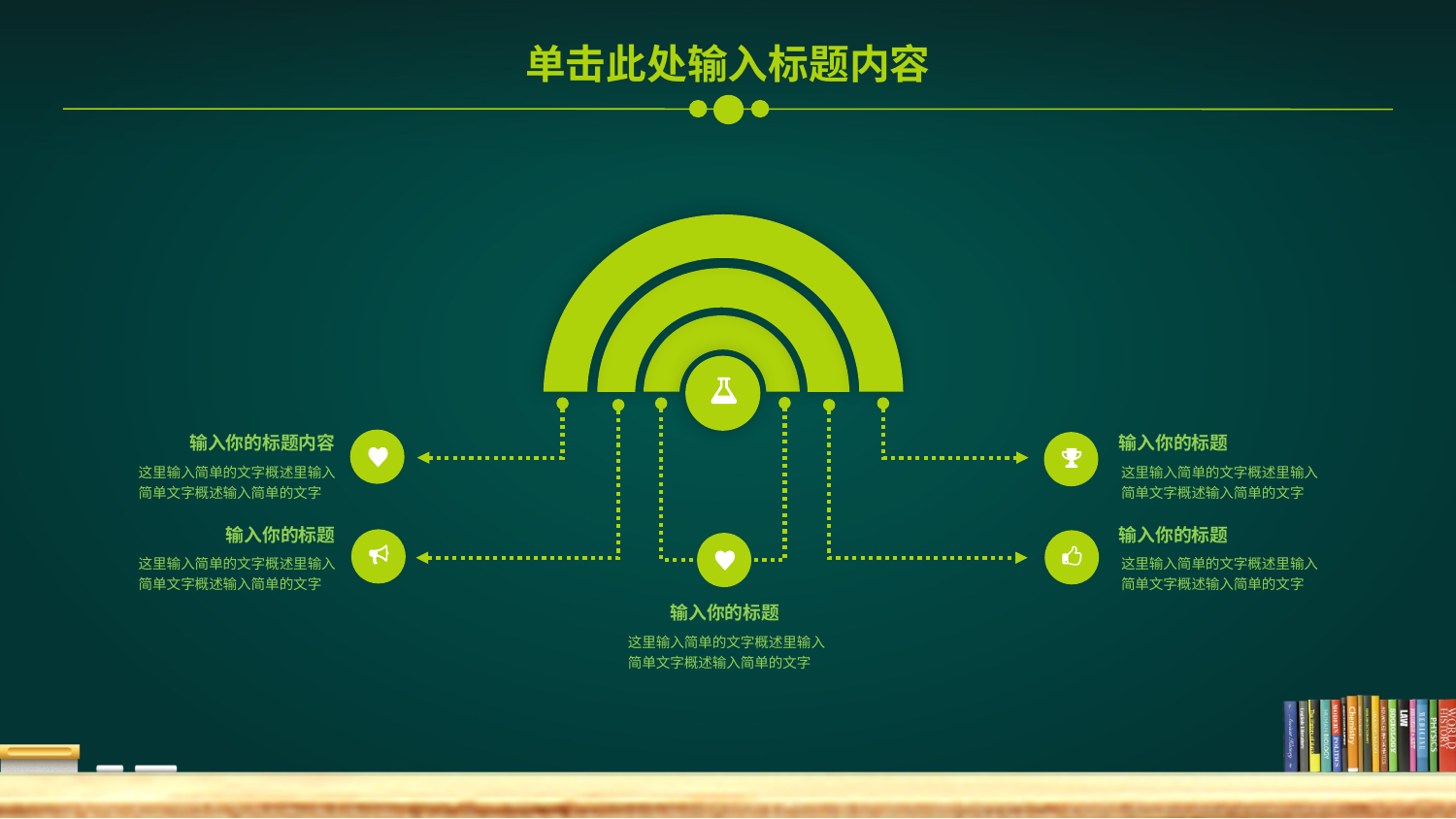

单击此处输入标题内容

输入你的标题内容

输入你的标题

这里输入简单的文字概述里输入简单文字概述输入简单的文字
这里输入简单的文字概述里输入简单文字概述输入简单的文字
输入你的标题
输入你的标题

这里输入简单的文字概述里输入简单文字概述输入简单的文字
这里输入简单的文字概述里输入简单文字概述输入简单的文字
输入你的标题
这里输入简单的文字概述里输入简单文字概述输入简单的文字